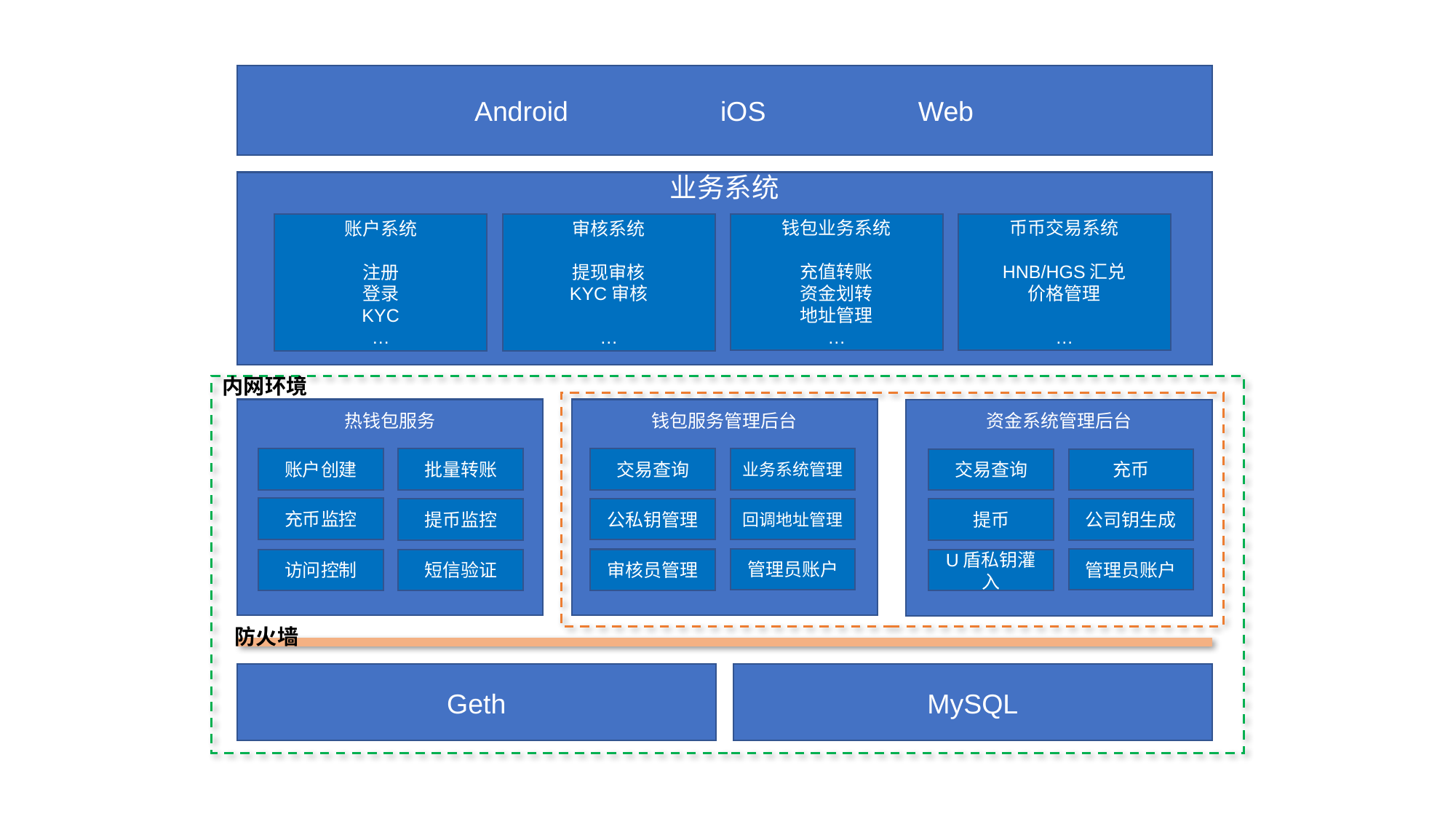

Android                    iOS                    Web
业务系统

钱包业务系统

充值转账
资金划转
地址管理
…
币币交易系统

HNB/HGS汇兑
价格管理

…
账户系统

注册
登录
KYC
…
审核系统

提现审核
KYC审核

…
内网环境

热钱包服务

钱包服务管理后台

资金系统管理后台

业务系统管理
账户创建
批量转账
交易查询
充币
交易查询
充币监控
公私钥管理
回调地址管理
提币监控
提币
公司钥生成
管理员账户
管理员账户
审核员管理
访问控制
短信验证
U盾私钥灌入
防火墙
Geth
MySQL